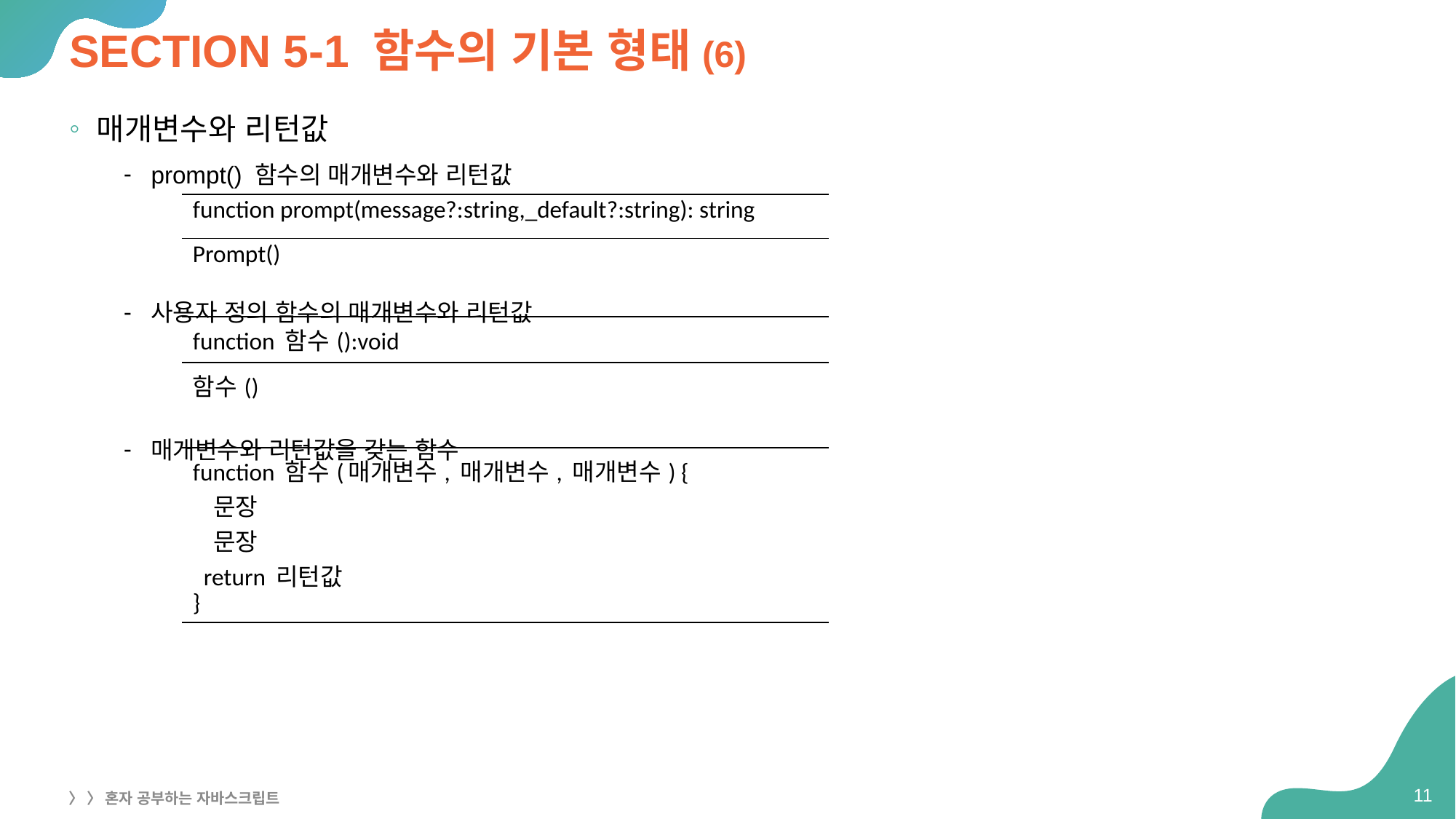

# SECTION 5-1 함수의 기본 형태(6)
매개변수와 리턴값
prompt() 함수의 매개변수와 리턴값

사용자 정의 함수의 매개변수와 리턴값

매개변수와 리턴값을 갖는 함수
| function prompt(message?:string,\_default?:string): string |
| --- |
| Prompt() |
| function 함수():void |
| --- |
| 함수() |
| function 함수(매개변수, 매개변수, 매개변수) { 문장 문장 return 리턴값 } |
| --- |
11
〉 〉 혼자 공부하는 자바스크립트